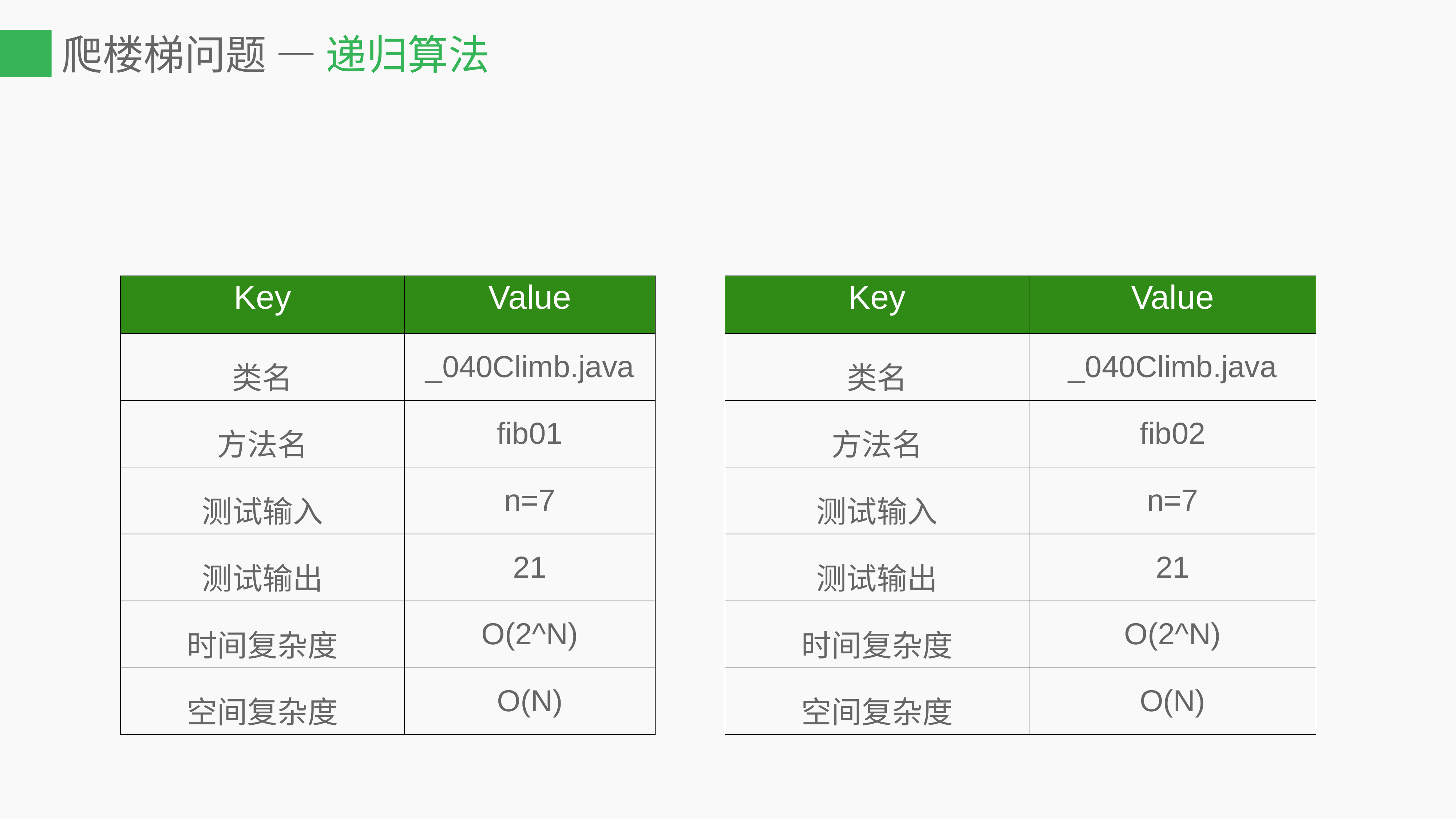

# 爬楼梯问题 — 递归算法

| Key | Value |
| --- | --- |
| 类名 | \_040Climb.java |
| 方法名 | fib01 |
| 测试输入 | n=7 |
| 测试输出 | 21 |
| 时间复杂度 | O(2^N) |
| 空间复杂度 | O(N) |
| Key | Value |
| --- | --- |
| 类名 | \_040Climb.java |
| 方法名 | fib02 |
| 测试输入 | n=7 |
| 测试输出 | 21 |
| 时间复杂度 | O(2^N) |
| 空间复杂度 | O(N) |